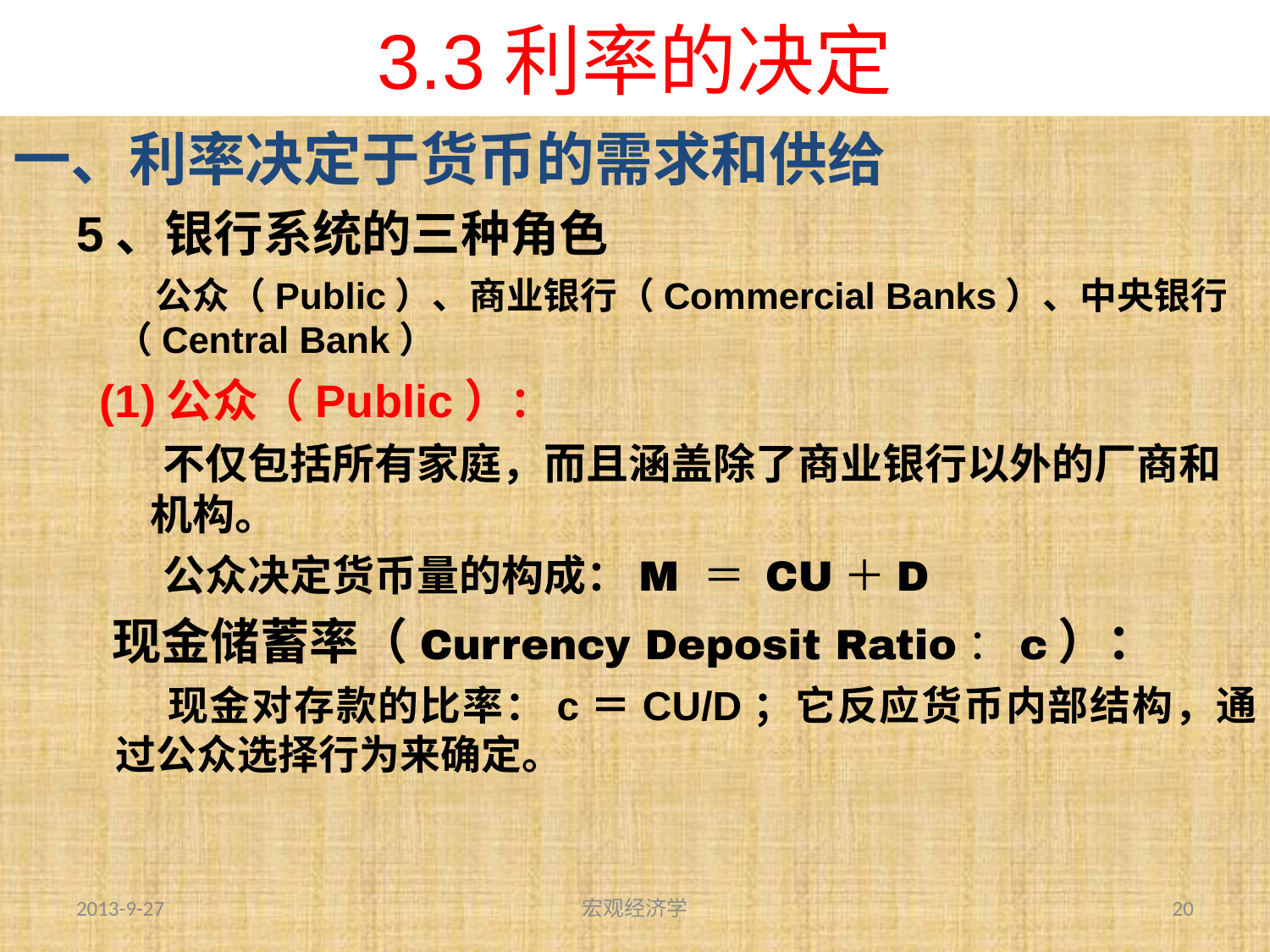

# 3.3利率的决定
一、利率决定于货币的需求和供给
5、银行系统的三种角色
公众（Public）、商业银行（Commercial Banks）、中央银行（Central Bank）
(1)公众（Public）：
不仅包括所有家庭，而且涵盖除了商业银行以外的厂商和机构。
公众决定货币量的构成：M ＝ CU＋D
现金储蓄率（Currency Deposit Ratio：c）：
现金对存款的比率：c＝CU/D；它反应货币内部结构，通过公众选择行为来确定。
2013-9-27
宏观经济学
20